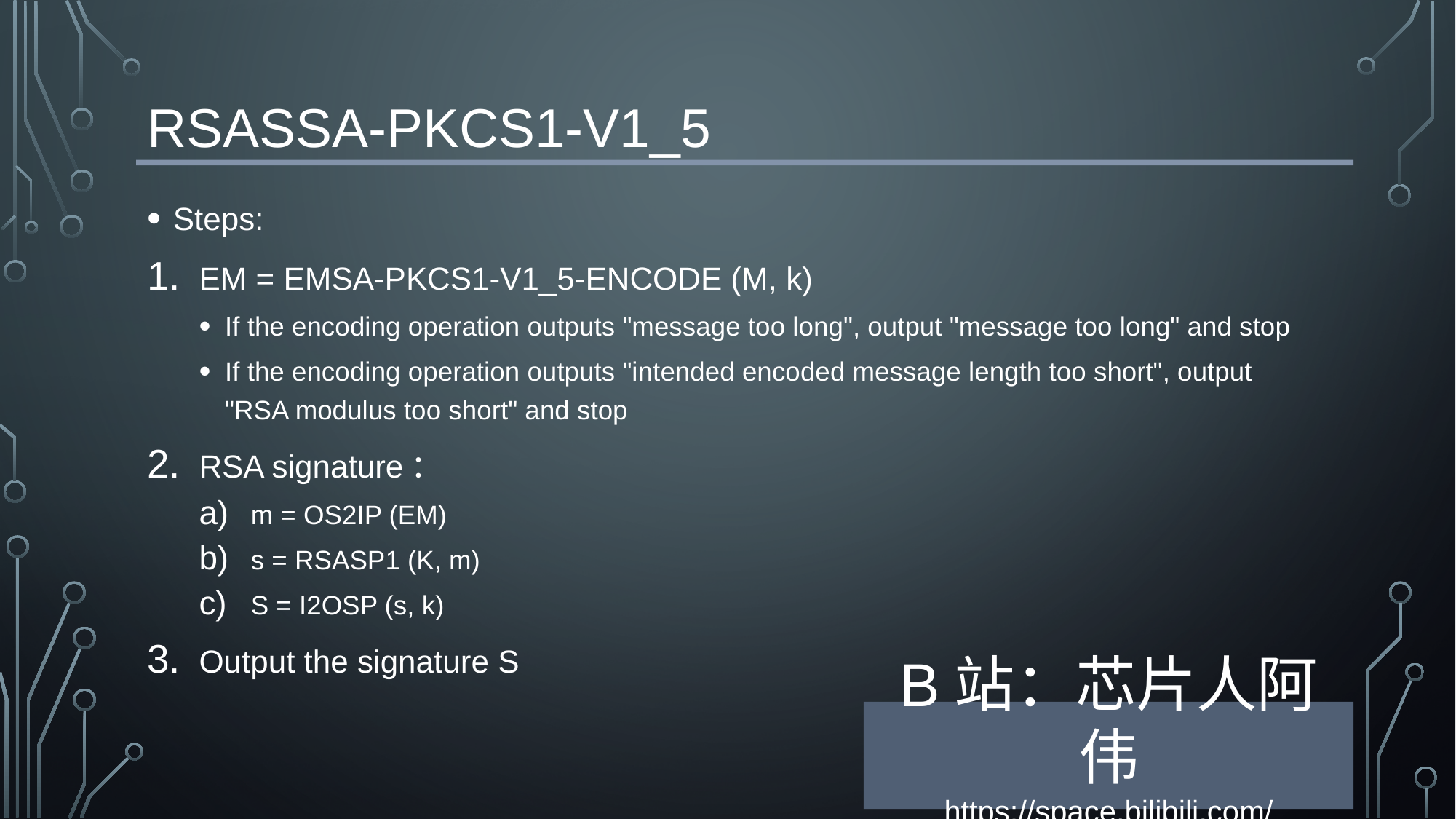

# RSASSA-PKCS1-v1_5

Steps:
EM = EMSA-PKCS1-V1_5-ENCODE (M, k)
If the encoding operation outputs "message too long", output "message too long" and stop
If the encoding operation outputs "intended encoded message length too short", output "RSA modulus too short" and stop
RSA signature：
m = OS2IP (EM)
s = RSASP1 (K, m)
S = I2OSP (s, k)
Output the signature S

B站：芯片人阿伟
https://space.bilibili.com/243180540